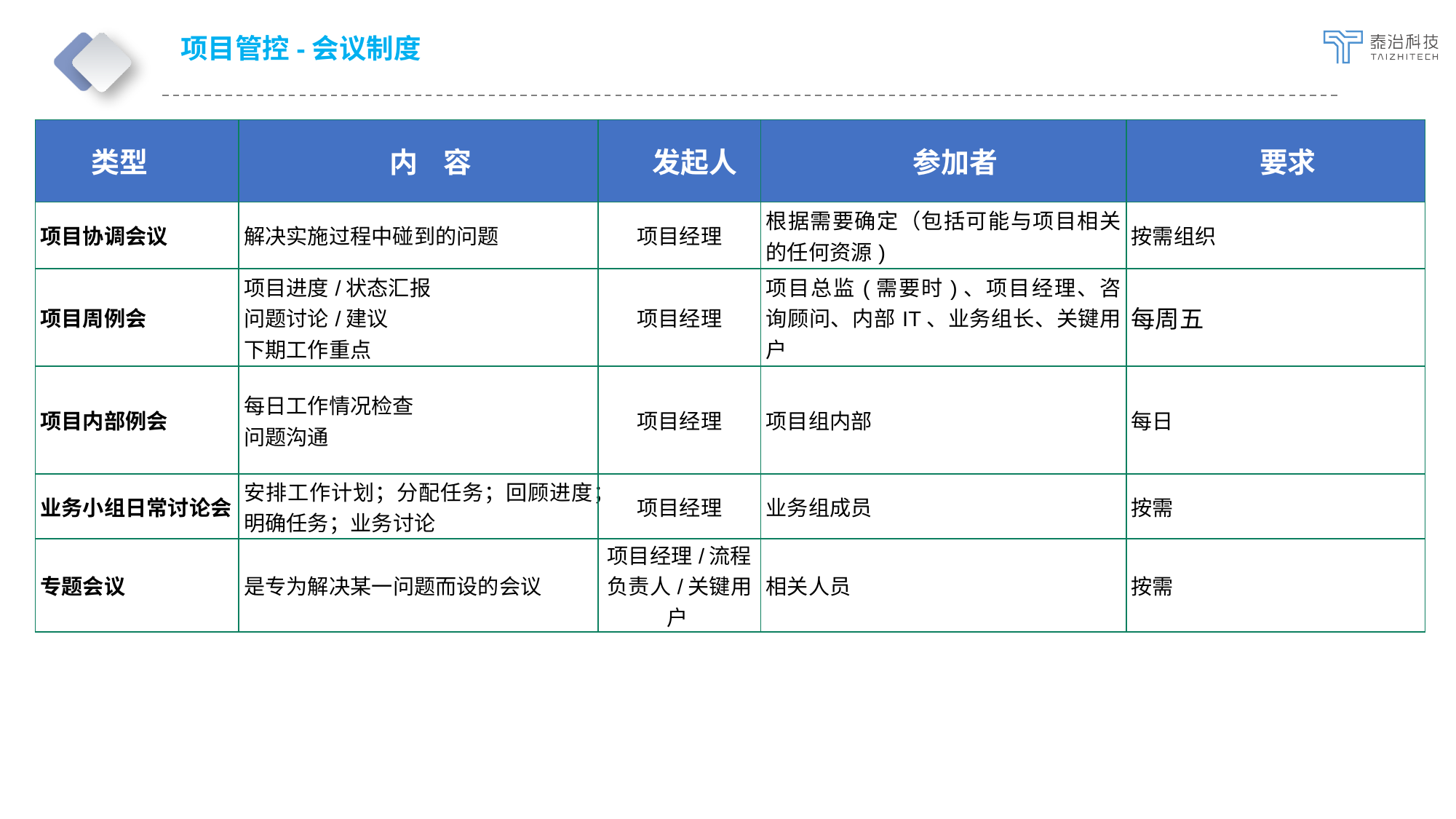

项目管控-会议制度
| 类型 | 内 容 | 发起人 | 参加者 | 要求 |
| --- | --- | --- | --- | --- |
| 项目协调会议 | 解决实施过程中碰到的问题 | 项目经理 | 根据需要确定（包括可能与项目相关的任何资源) | 按需组织 |
| 项目周例会 | 项目进度/状态汇报 问题讨论/建议 下期工作重点 | 项目经理 | 项目总监(需要时)、项目经理、咨询顾问、内部IT、业务组长、关键用户 | 每周五 |
| 项目内部例会 | 每日工作情况检查 问题沟通 | 项目经理 | 项目组内部 | 每日 |
| 业务小组日常讨论会 | 安排工作计划；分配任务；回顾进度；明确任务；业务讨论 | 项目经理 | 业务组成员 | 按需 |
| 专题会议 | 是专为解决某一问题而设的会议 | 项目经理/流程负责人/关键用户 | 相关人员 | 按需 |